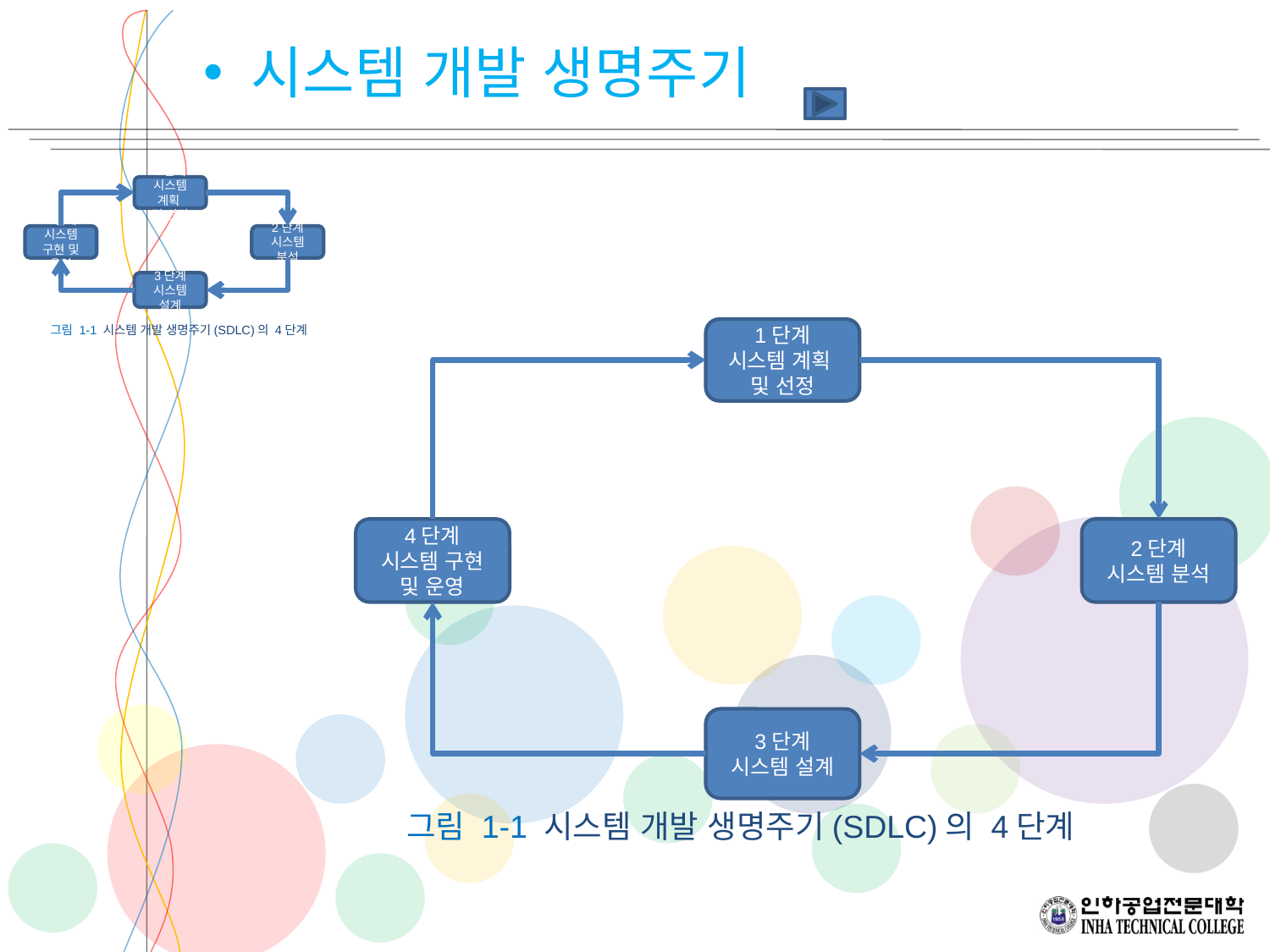

시스템 개발 생명주기

1단계
시스템 계획
및 선정
4단계
시스템 구현 및 운영
2단계
시스템 분석
3단계
시스템 설계
그림 1-1 시스템 개발 생명주기(SDLC)의 4단계
1단계
시스템 계획
및 선정
4단계
시스템 구현 및 운영
2단계
시스템 분석
3단계
시스템 설계
그림 1-1 시스템 개발 생명주기(SDLC)의 4단계